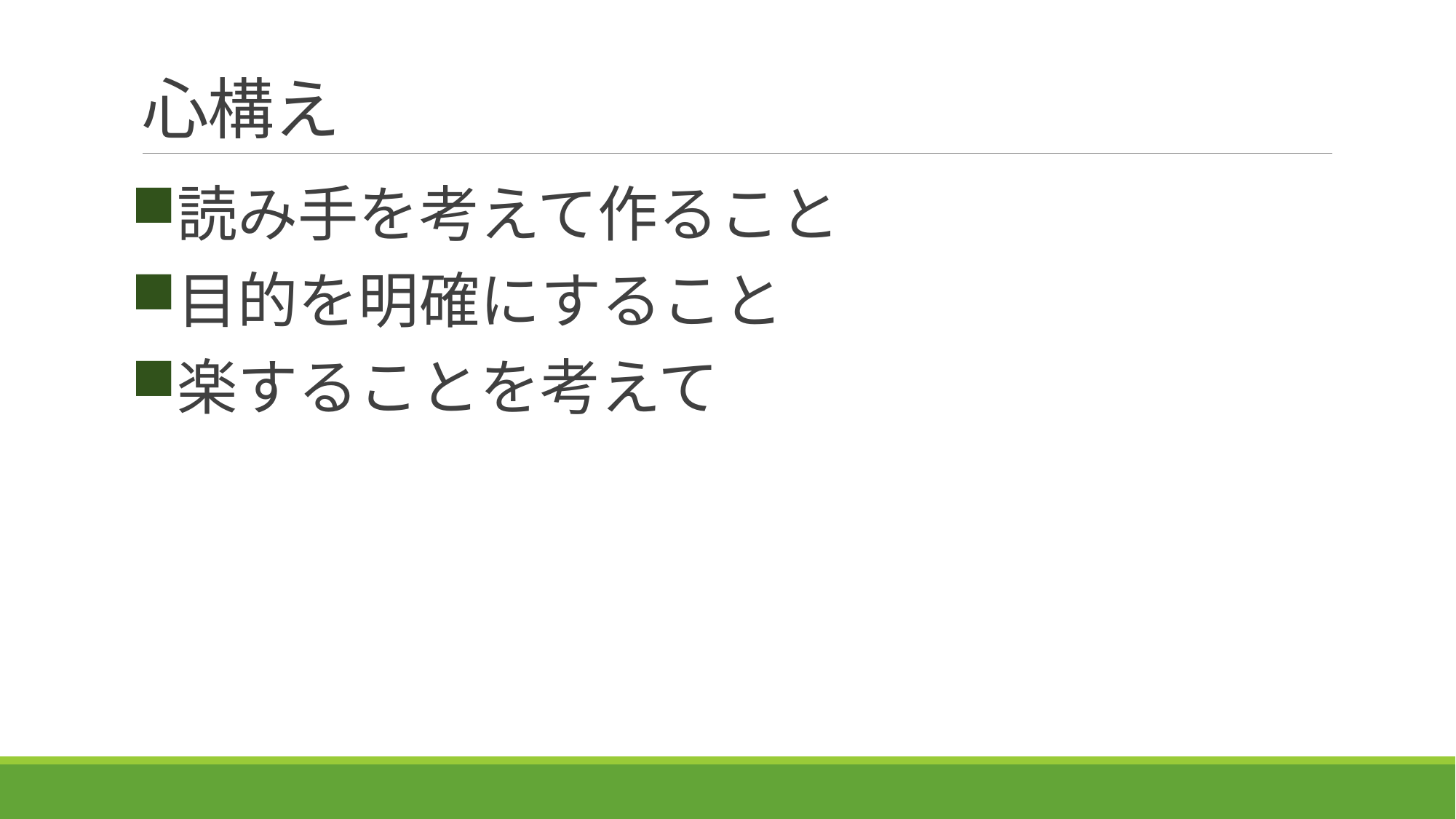

# 心構え
読み手を考えて作ること
目的を明確にすること
楽することを考えて